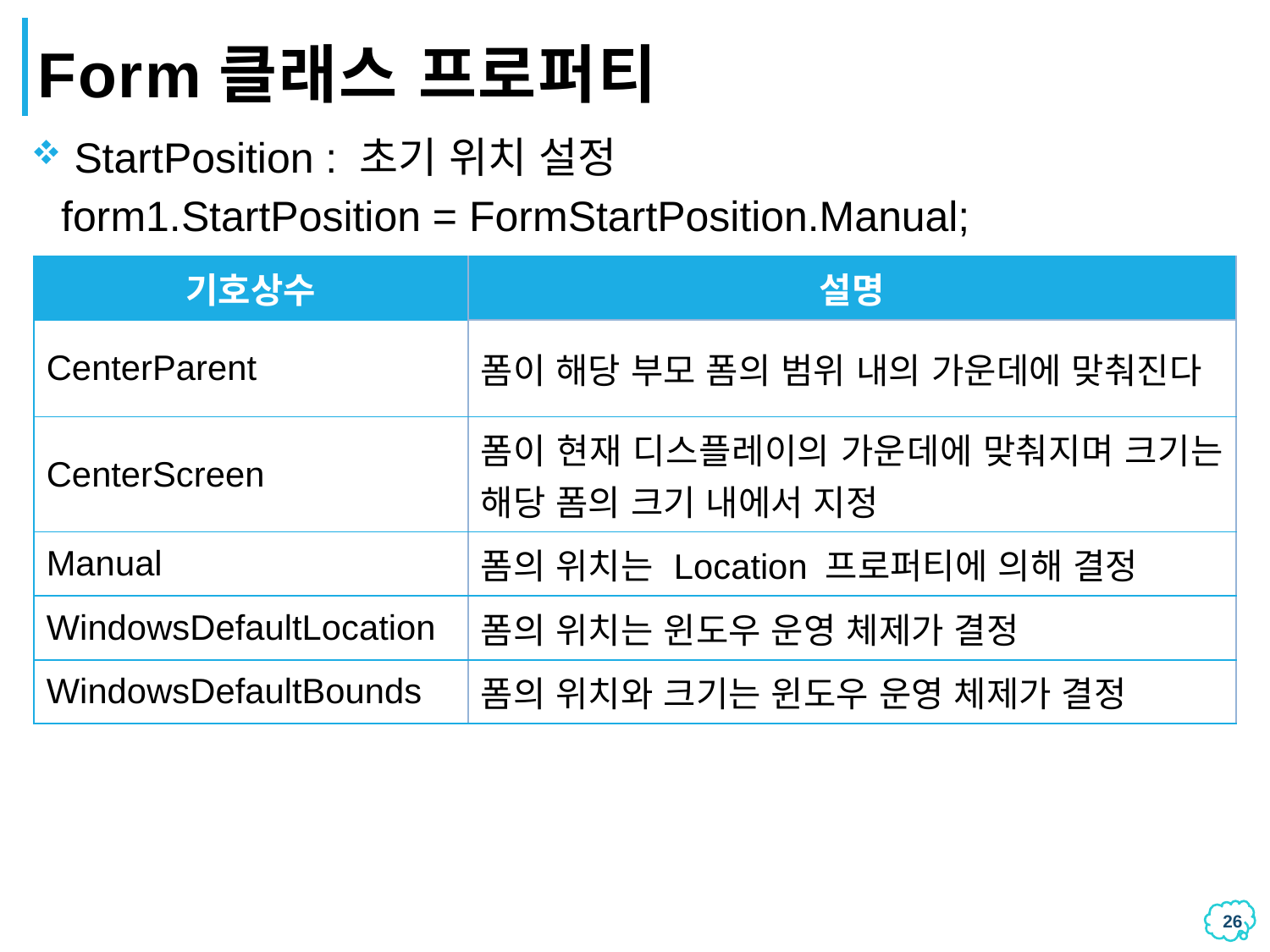

# Form클래스 프로퍼티
 StartPosition : 초기 위치 설정
 form1.StartPosition = FormStartPosition.Manual;
| 기호상수 | 설명 |
| --- | --- |
| CenterParent | 폼이 해당 부모 폼의 범위 내의 가운데에 맞춰진다 |
| CenterScreen | 폼이 현재 디스플레이의 가운데에 맞춰지며 크기는 해당 폼의 크기 내에서 지정 |
| Manual | 폼의 위치는 Location 프로퍼티에 의해 결정 |
| WindowsDefaultLocation | 폼의 위치는 윈도우 운영 체제가 결정 |
| WindowsDefaultBounds | 폼의 위치와 크기는 윈도우 운영 체제가 결정 |
26